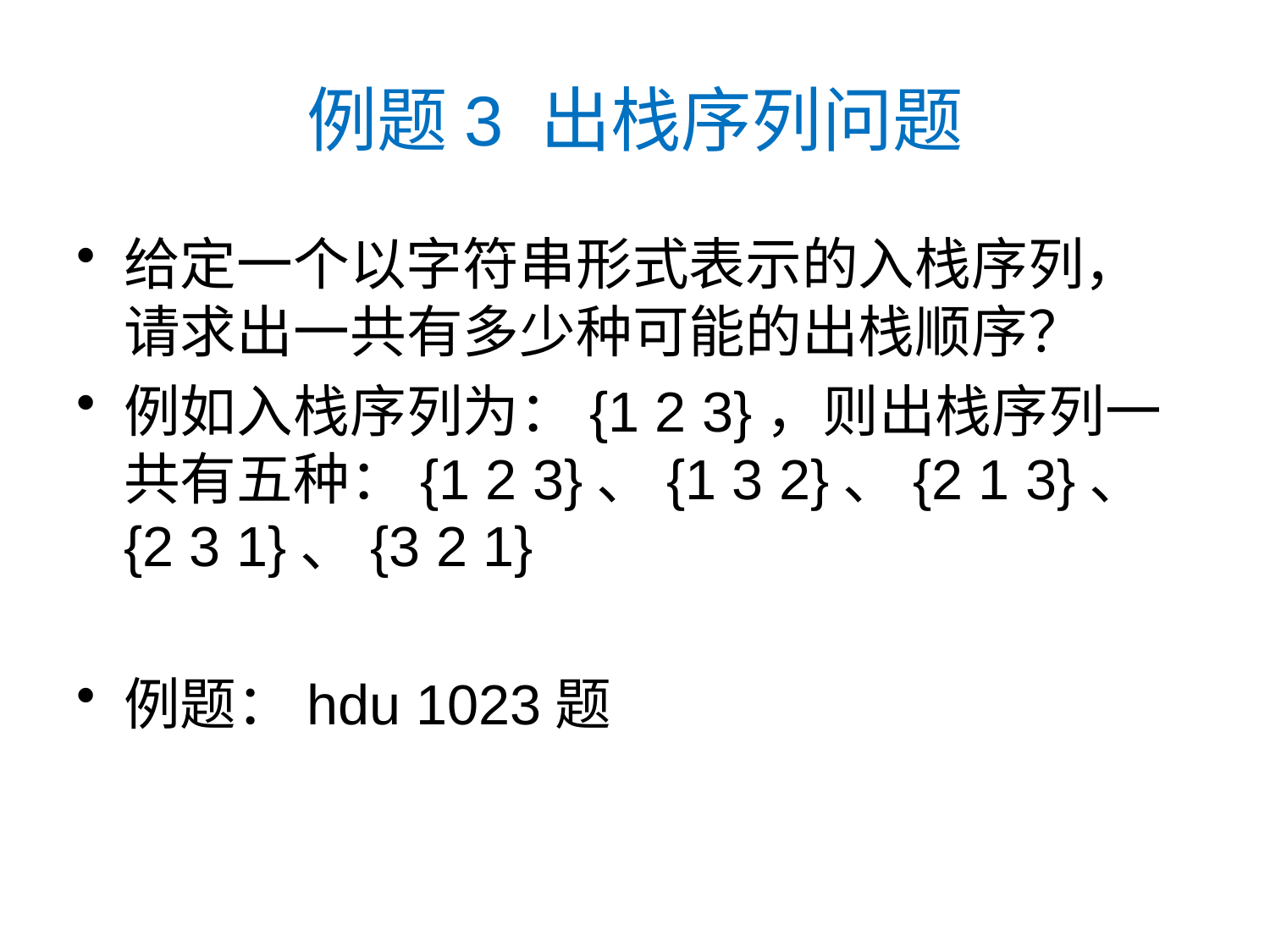

# 例题3 出栈序列问题
给定一个以字符串形式表示的入栈序列，请求出一共有多少种可能的出栈顺序？
例如入栈序列为：{1 2 3}，则出栈序列一共有五种：{1 2 3}、{1 3 2}、{2 1 3}、{2 3 1}、{3 2 1}

例题：hdu 1023题